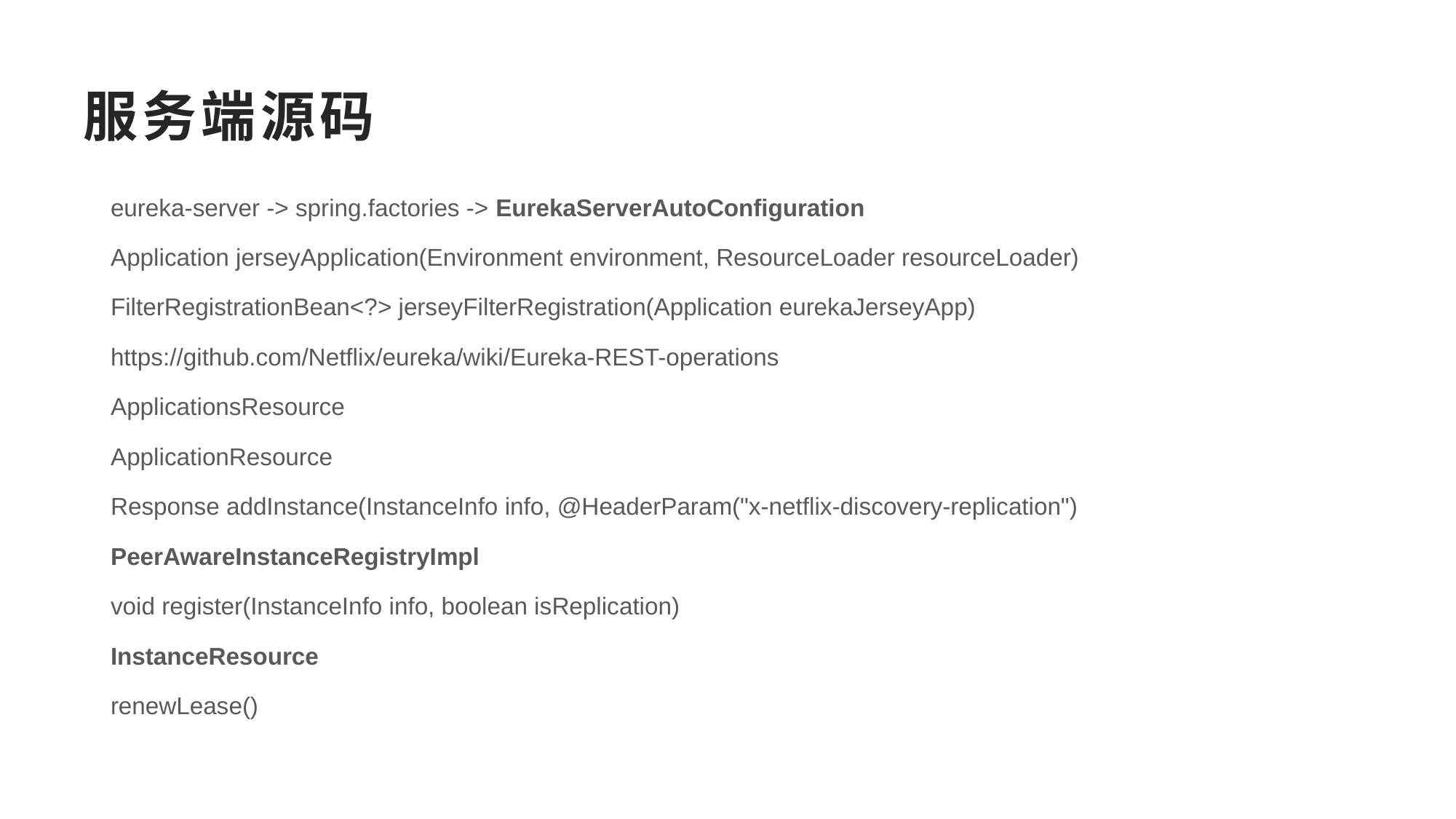

服务端源码
eureka-server -> spring.factories -> EurekaServerAutoConfiguration
Application jerseyApplication(Environment environment, ResourceLoader resourceLoader)
FilterRegistrationBean<?> jerseyFilterRegistration(Application eurekaJerseyApp)
https://github.com/Netflix/eureka/wiki/Eureka-REST-operations
ApplicationsResource
ApplicationResource
Response addInstance(InstanceInfo info, @HeaderParam("x-netflix-discovery-replication")
PeerAwareInstanceRegistryImpl
void register(InstanceInfo info, boolean isReplication)
InstanceResource
renewLease()